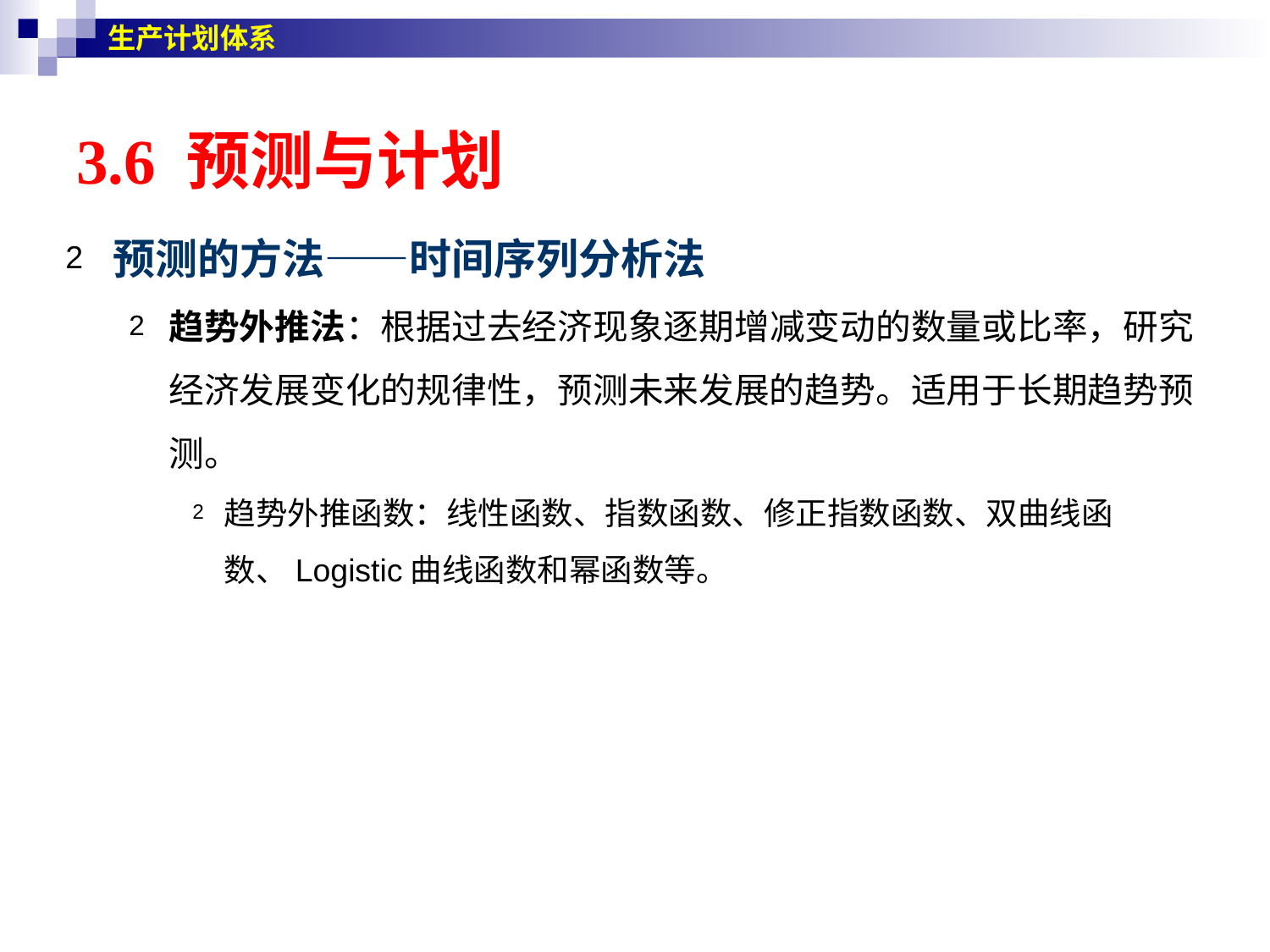

生产计划体系
# 3.6 预测与计划
预测的方法——时间序列分析法
趋势外推法：根据过去经济现象逐期增减变动的数量或比率，研究经济发展变化的规律性，预测未来发展的趋势。适用于长期趋势预测。
趋势外推函数：线性函数、指数函数、修正指数函数、双曲线函数、Logistic曲线函数和幂函数等。